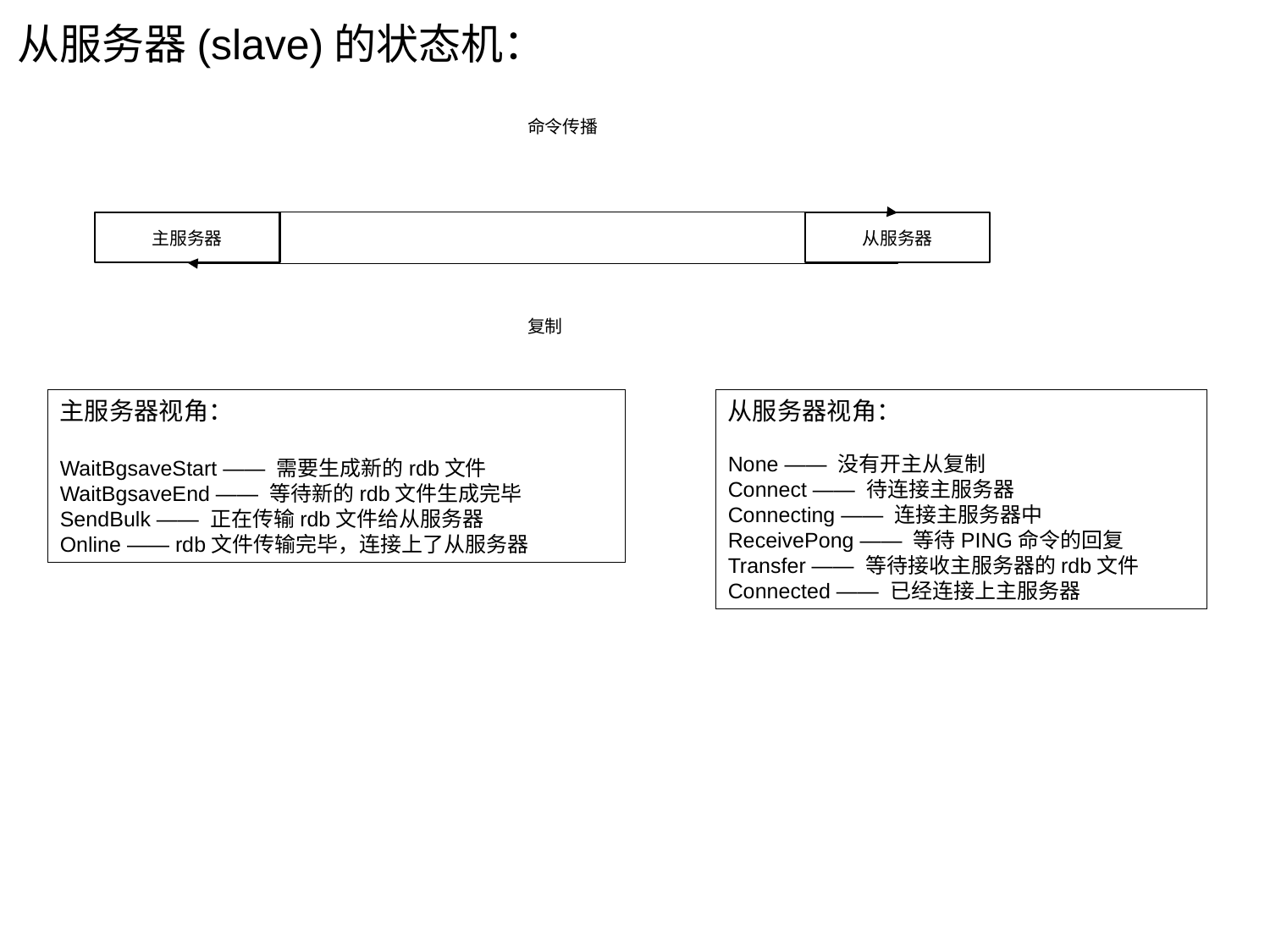

从服务器(slave)的状态机：
命令传播
主服务器
从服务器
复制
主服务器视角：

WaitBgsaveStart —— 需要生成新的rdb文件WaitBgsaveEnd —— 等待新的rdb文件生成完毕
SendBulk —— 正在传输rdb文件给从服务器
Online —— rdb文件传输完毕，连接上了从服务器
从服务器视角：

None —— 没有开主从复制
Connect —— 待连接主服务器
Connecting —— 连接主服务器中
ReceivePong —— 等待PING命令的回复
Transfer —— 等待接收主服务器的rdb文件
Connected —— 已经连接上主服务器